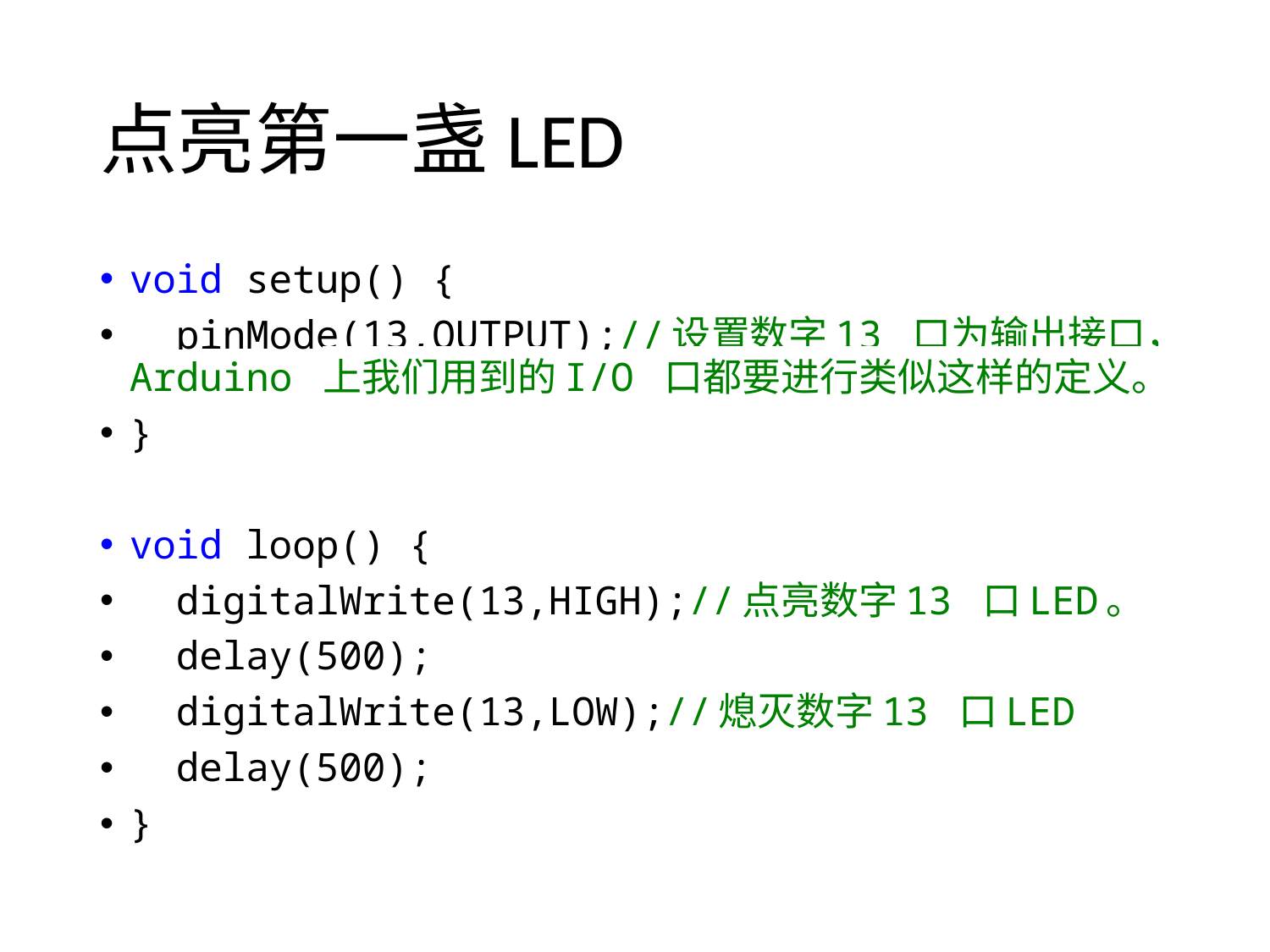

# 点亮第一盏LED
void setup() {
  pinMode(13,OUTPUT);//设置数字13 口为输出接口，Arduino 上我们用到的I/O 口都要进行类似这样的定义。
}

void loop() {
  digitalWrite(13,HIGH);//点亮数字13 口LED。
  delay(500);
  digitalWrite(13,LOW);//熄灭数字13 口LED
  delay(500);
}